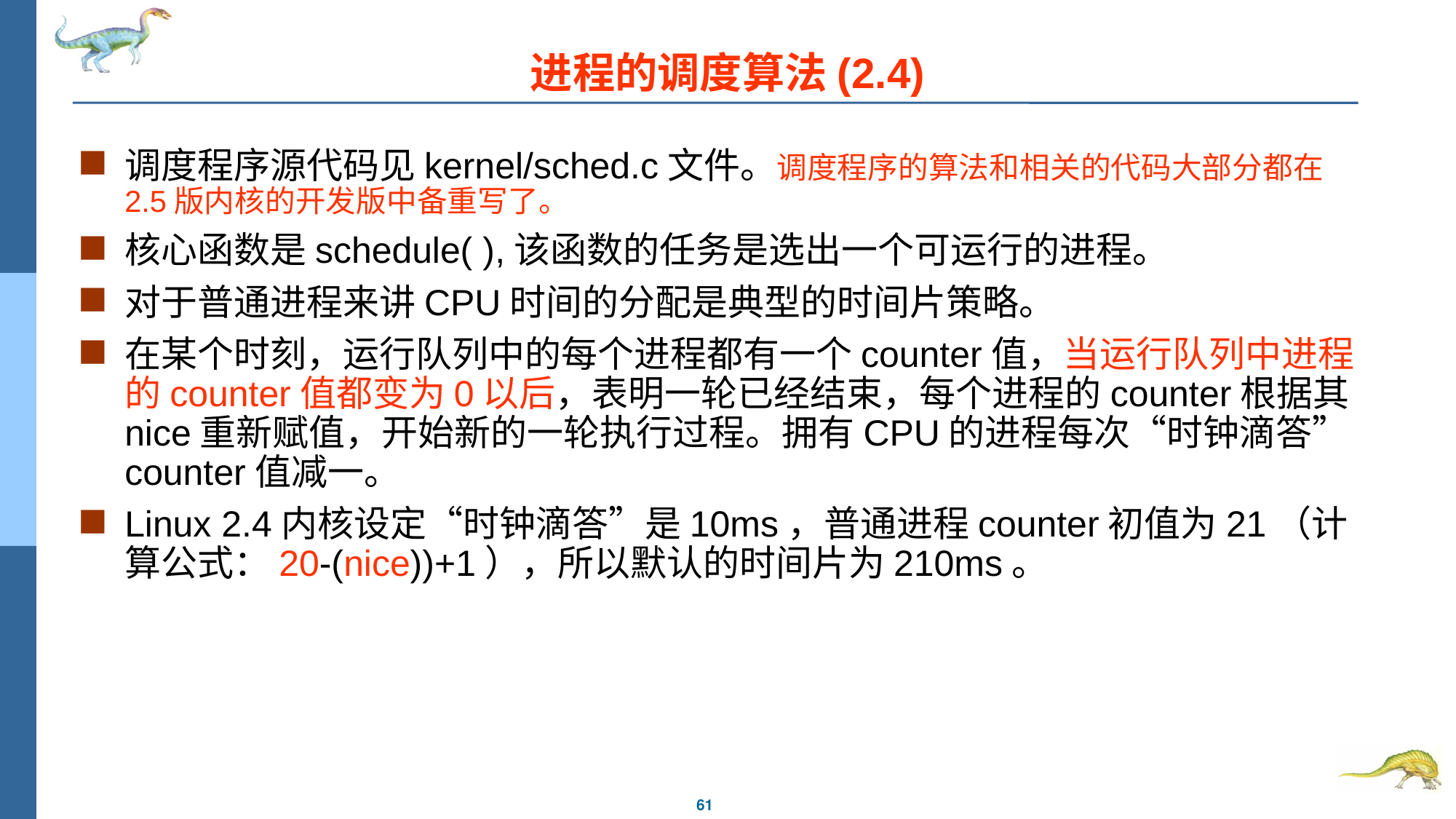

# 进程的调度算法(2.4)
调度程序源代码见kernel/sched.c文件。调度程序的算法和相关的代码大部分都在2.5版内核的开发版中备重写了。
核心函数是schedule( ),该函数的任务是选出一个可运行的进程。
对于普通进程来讲CPU时间的分配是典型的时间片策略。
在某个时刻，运行队列中的每个进程都有一个counter值，当运行队列中进程的counter值都变为0以后，表明一轮已经结束，每个进程的counter根据其nice重新赋值，开始新的一轮执行过程。拥有CPU的进程每次“时钟滴答” counter值减一。
Linux 2.4内核设定“时钟滴答”是10ms，普通进程counter初值为21（计算公式：20-(nice))+1），所以默认的时间片为210ms。